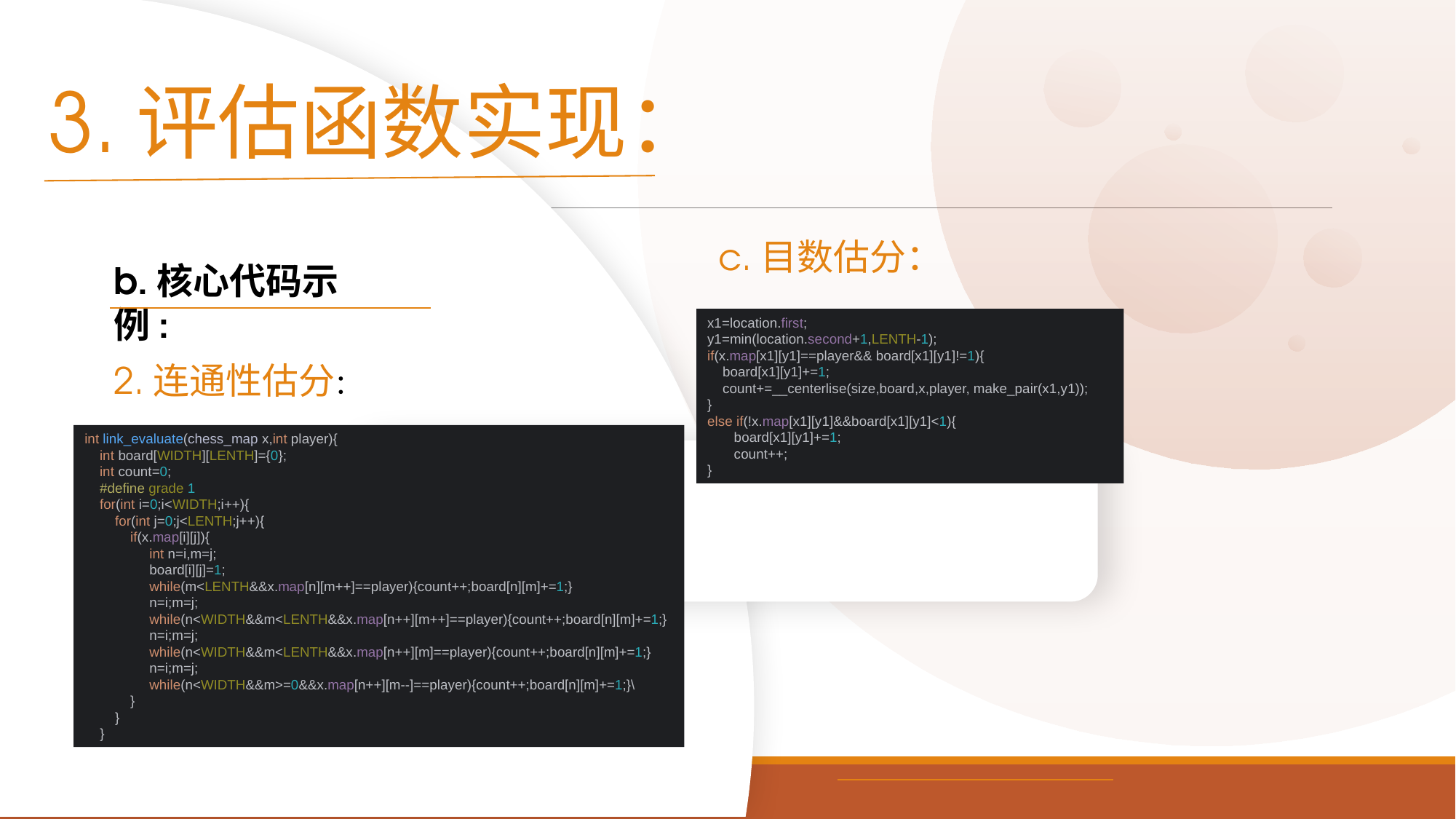

3.评估函数实现：
c.目数估分：
b.核心代码示例:
x1=location.first;
y1=min(location.second+1,LENTH-1);
if(x.map[x1][y1]==player&& board[x1][y1]!=1){
    board[x1][y1]+=1;
    count+=__centerlise(size,board,x,player, make_pair(x1,y1));
}
else if(!x.map[x1][y1]&&board[x1][y1]<1){
       board[x1][y1]+=1;
       count++;
}
2.连通性估分：
int link_evaluate(chess_map x,int player){
    int board[WIDTH][LENTH]={0};
    int count=0;
    #define grade 1
    for(int i=0;i<WIDTH;i++){
        for(int j=0;j<LENTH;j++){
            if(x.map[i][j]){
                 int n=i,m=j;
                 board[i][j]=1;
                 while(m<LENTH&&x.map[n][m++]==player){count++;board[n][m]+=1;}
                 n=i;m=j;
                 while(n<WIDTH&&m<LENTH&&x.map[n++][m++]==player){count++;board[n][m]+=1;}
                 n=i;m=j;
                 while(n<WIDTH&&m<LENTH&&x.map[n++][m]==player){count++;board[n][m]+=1;}
                 n=i;m=j;
                 while(n<WIDTH&&m>=0&&x.map[n++][m--]==player){count++;board[n][m]+=1;}\
            }
        }
    }